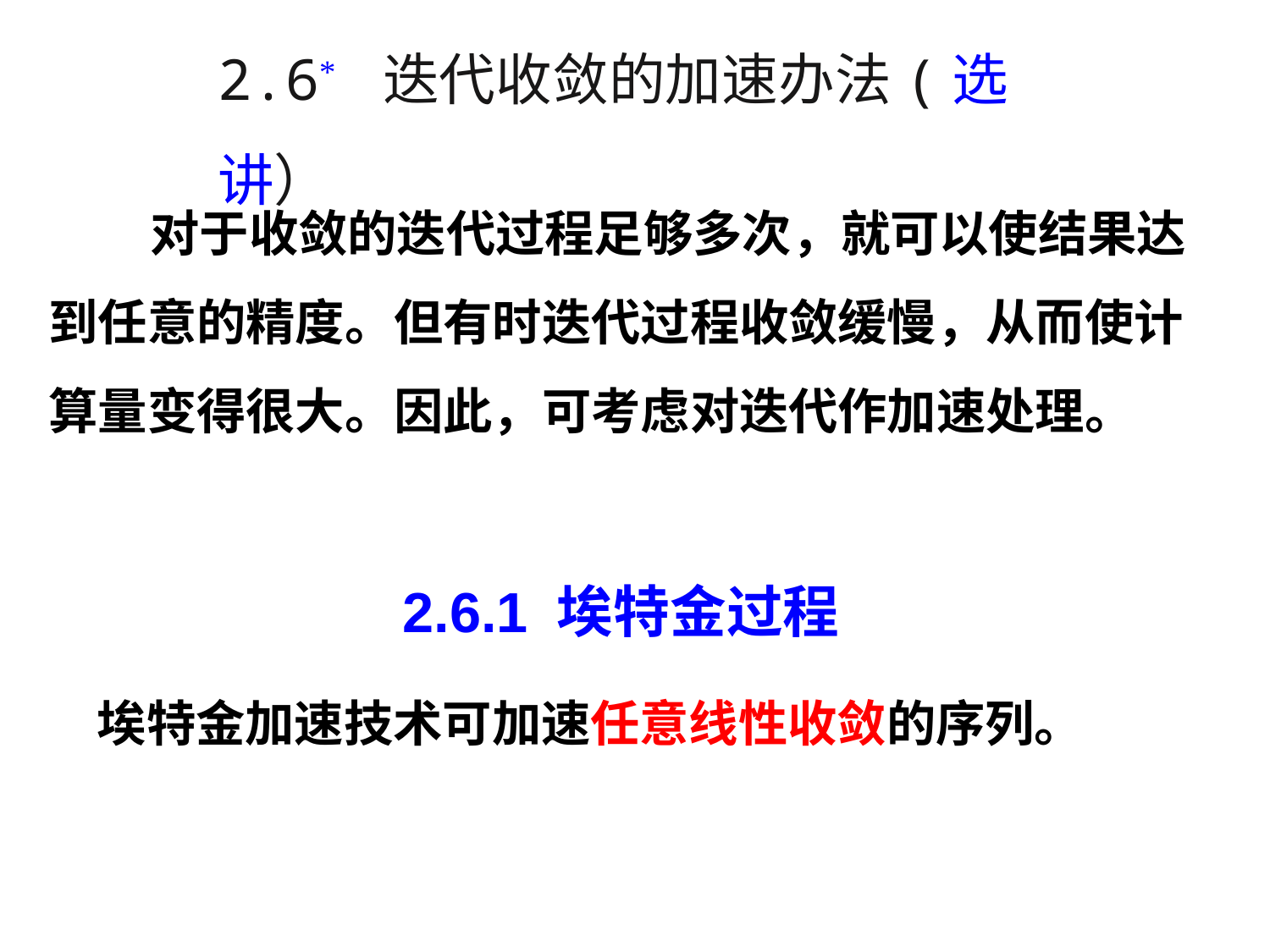

# 2.6* 迭代收敛的加速办法(选讲）
        对于收敛的迭代过程足够多次，就可以使结果达到任意的精度。但有时迭代过程收敛缓慢，从而使计算量变得很大。因此，可考虑对迭代作加速处理。
2.6.1 埃特金过程
埃特金加速技术可加速任意线性收敛的序列。